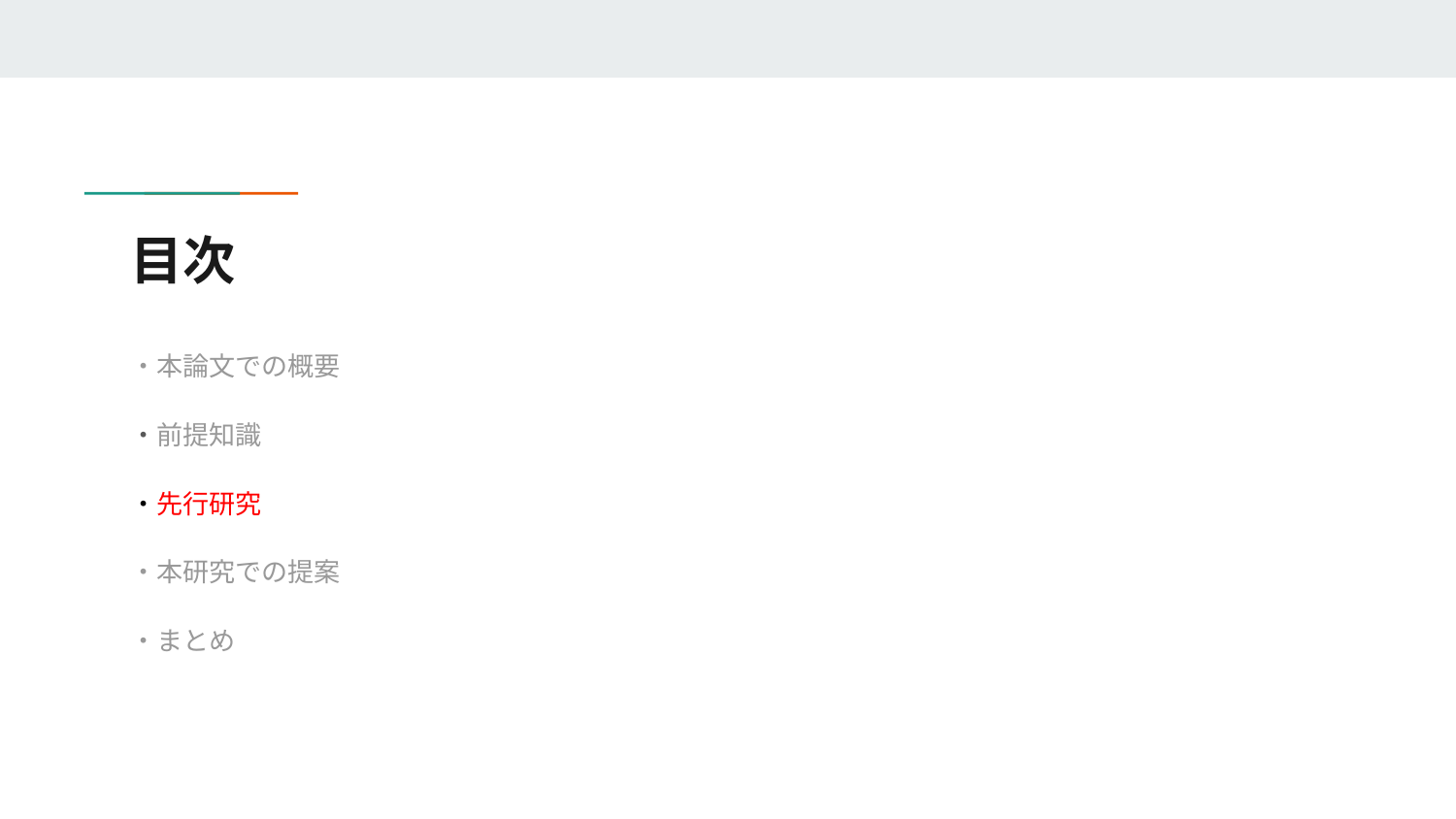

# 目次
・本論文での概要
・前提知識
・先行研究
・本研究での提案
・まとめ